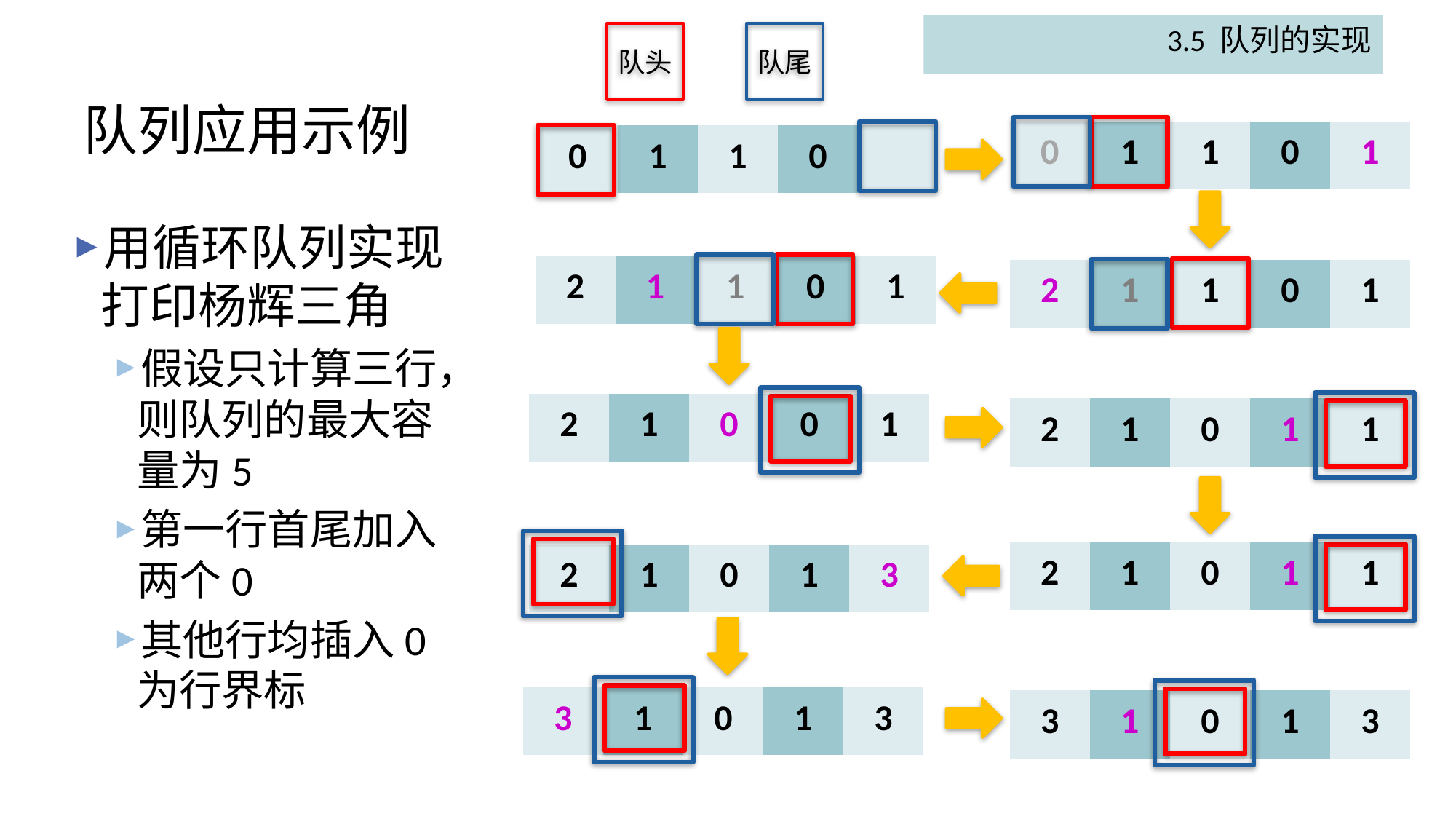

3.5 队列的实现

队头
队尾
# 队列应用示例

| 0 | 1 | 1 | 0 | 1 |
| --- | --- | --- | --- | --- |
| 0 | 1 | 1 | 0 |  |
| --- | --- | --- | --- | --- |

用循环队列实现打印杨辉三角
假设只计算三行，则队列的最大容量为5
第一行首尾加入两个0
其他行均插入0为行界标

| 2 | 1 | 1 | 0 | 1 |
| --- | --- | --- | --- | --- |

| 2 | 1 | 1 | 0 | 1 |
| --- | --- | --- | --- | --- |

| 2 | 1 | 0 | 0 | 1 |
| --- | --- | --- | --- | --- |

| 2 | 1 | 0 | 1 | 1 |
| --- | --- | --- | --- | --- |

| 2 | 1 | 0 | 1 | 1 |
| --- | --- | --- | --- | --- |
| 2 | 1 | 0 | 1 | 3 |
| --- | --- | --- | --- | --- |

| 3 | 1 | 0 | 1 | 3 |
| --- | --- | --- | --- | --- |

| 3 | 1 | 0 | 1 | 3 |
| --- | --- | --- | --- | --- |